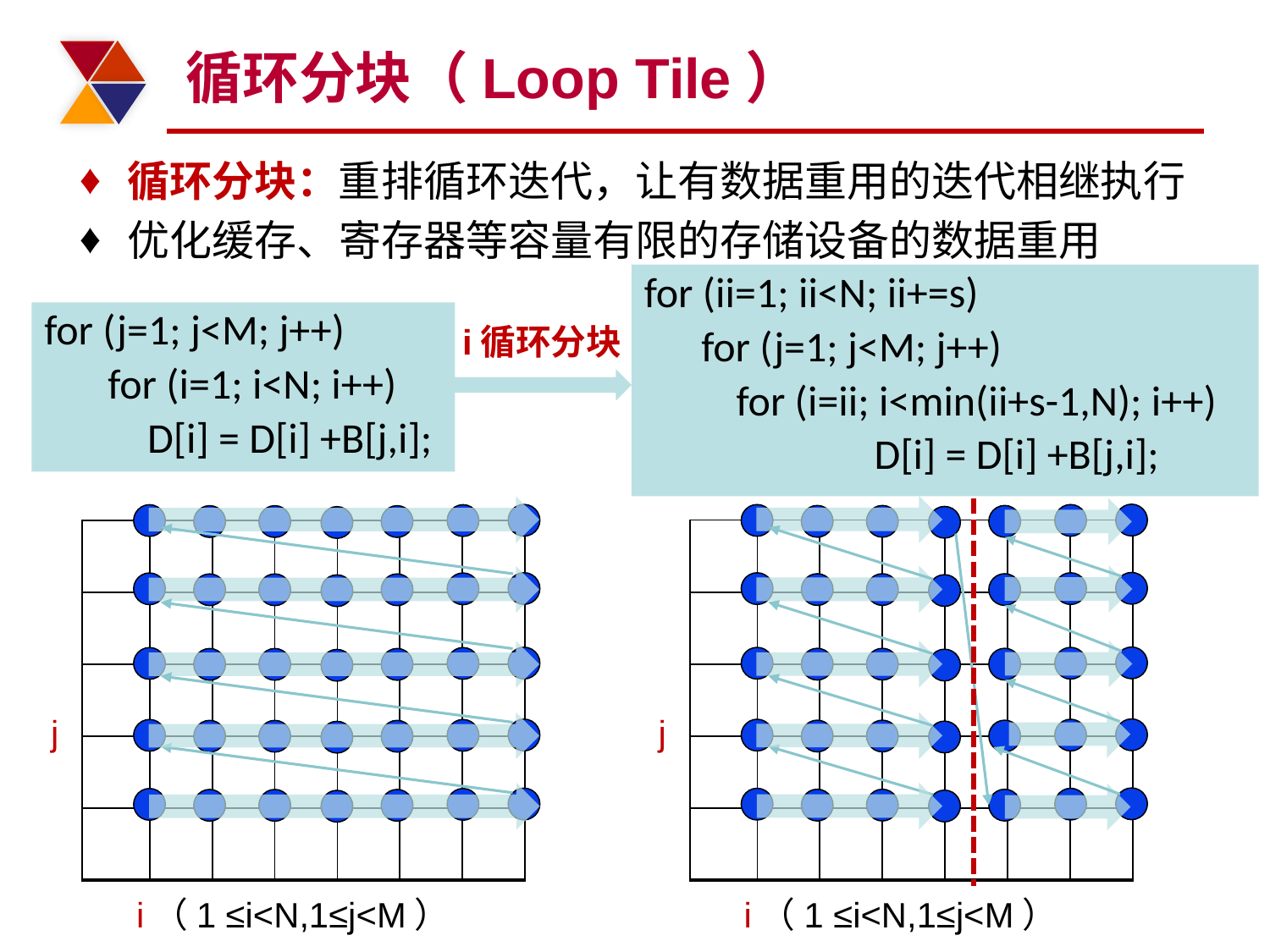

# 循环分块（Loop Tile）
循环分块：重排循环迭代，让有数据重用的迭代相继执行
优化缓存、寄存器等容量有限的存储设备的数据重用

for (ii=1; ii<N; ii+=s)
      for (j=1; j<M; j++)
   for (i=ii; i<min(ii+s-1,N); i++)
		D[i] = D[i] +B[j,i];
for (j=1; j<M; j++)
for (i=1; i<N; i++)
	D[i] = D[i] +B[j,i];
i循环分块

|  |  |  |  |  |  |  |
| --- | --- | --- | --- | --- | --- | --- |
|  |  |  |  |  |  |  |
|  |  |  |  |  |  |  |
|  |  |  |  |  |  |  |
|  |  |  |  |  |  |  |

j

i（1 ≤i<N,1≤j<M）

|  |  |  |  |  |  |  |
| --- | --- | --- | --- | --- | --- | --- |
|  |  |  |  |  |  |  |
|  |  |  |  |  |  |  |
|  |  |  |  |  |  |  |
|  |  |  |  |  |  |  |

j

i（1 ≤i<N,1≤j<M）